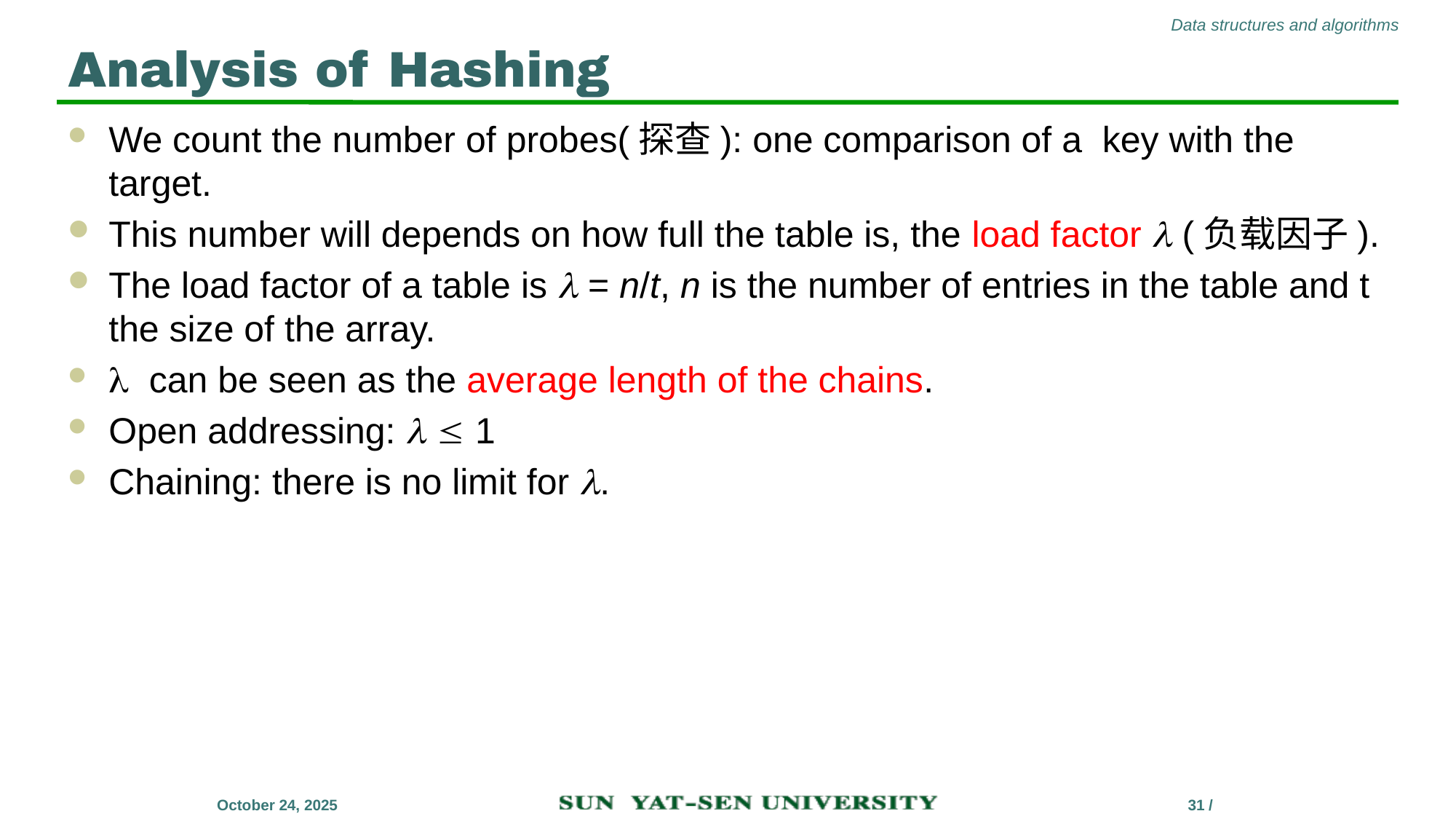

# Analysis of Hashing
We count the number of probes(探查): one comparison of a  key with the target.
This number will depends on how full the table is, the load factor λ (负载因子).
The load factor of a table is λ = n/t, n is the number of entries in the table and t the size of the array.
λ  can be seen as the average length of the chains.
Open addressing: λ ≤ 1
Chaining: there is no limit for λ.